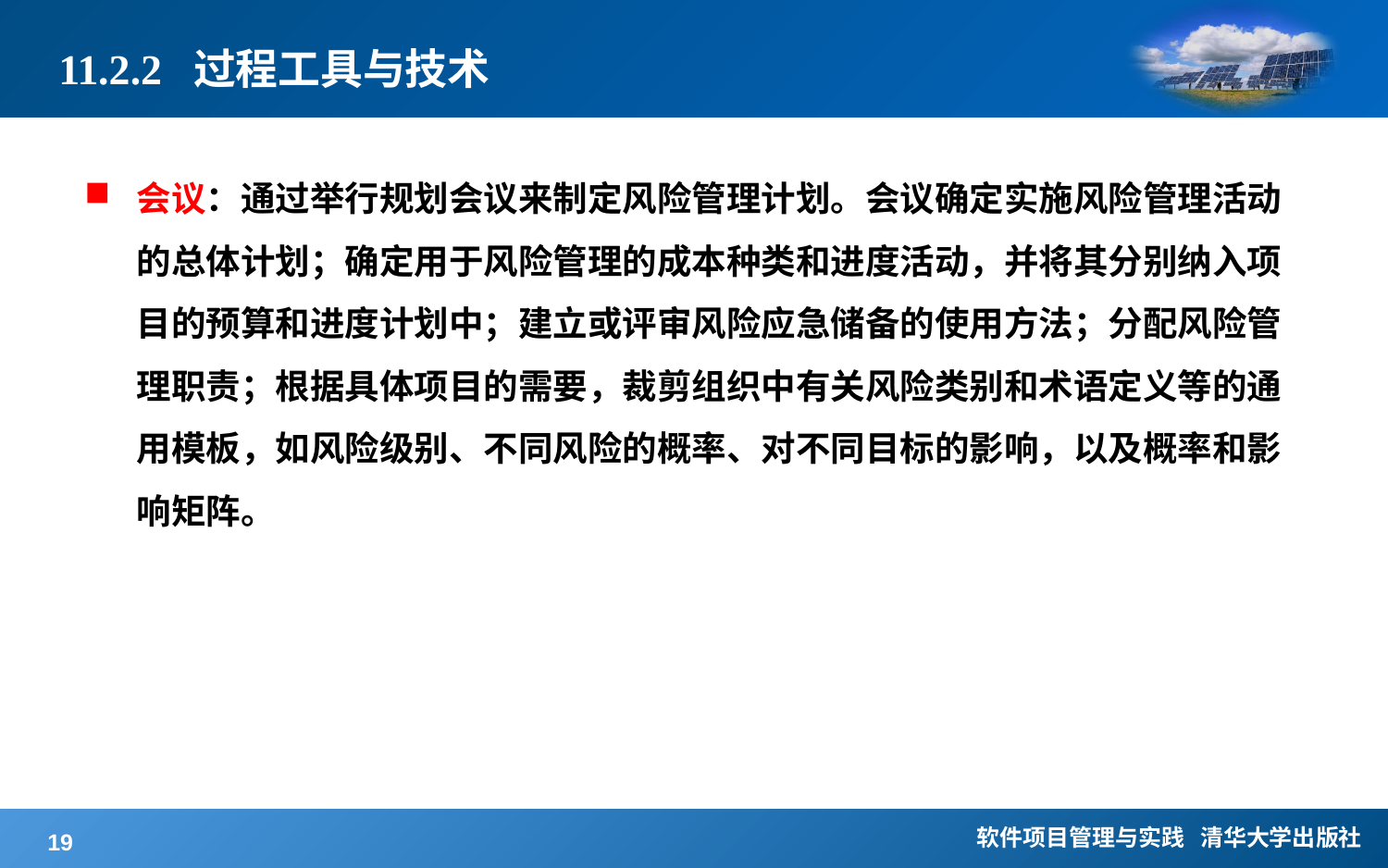

# 11.2.2  过程工具与技术
会议：通过举行规划会议来制定风险管理计划。会议确定实施风险管理活动的总体计划；确定用于风险管理的成本种类和进度活动，并将其分别纳入项目的预算和进度计划中；建立或评审风险应急储备的使用方法；分配风险管理职责；根据具体项目的需要，裁剪组织中有关风险类别和术语定义等的通用模板，如风险级别、不同风险的概率、对不同目标的影响，以及概率和影响矩阵。